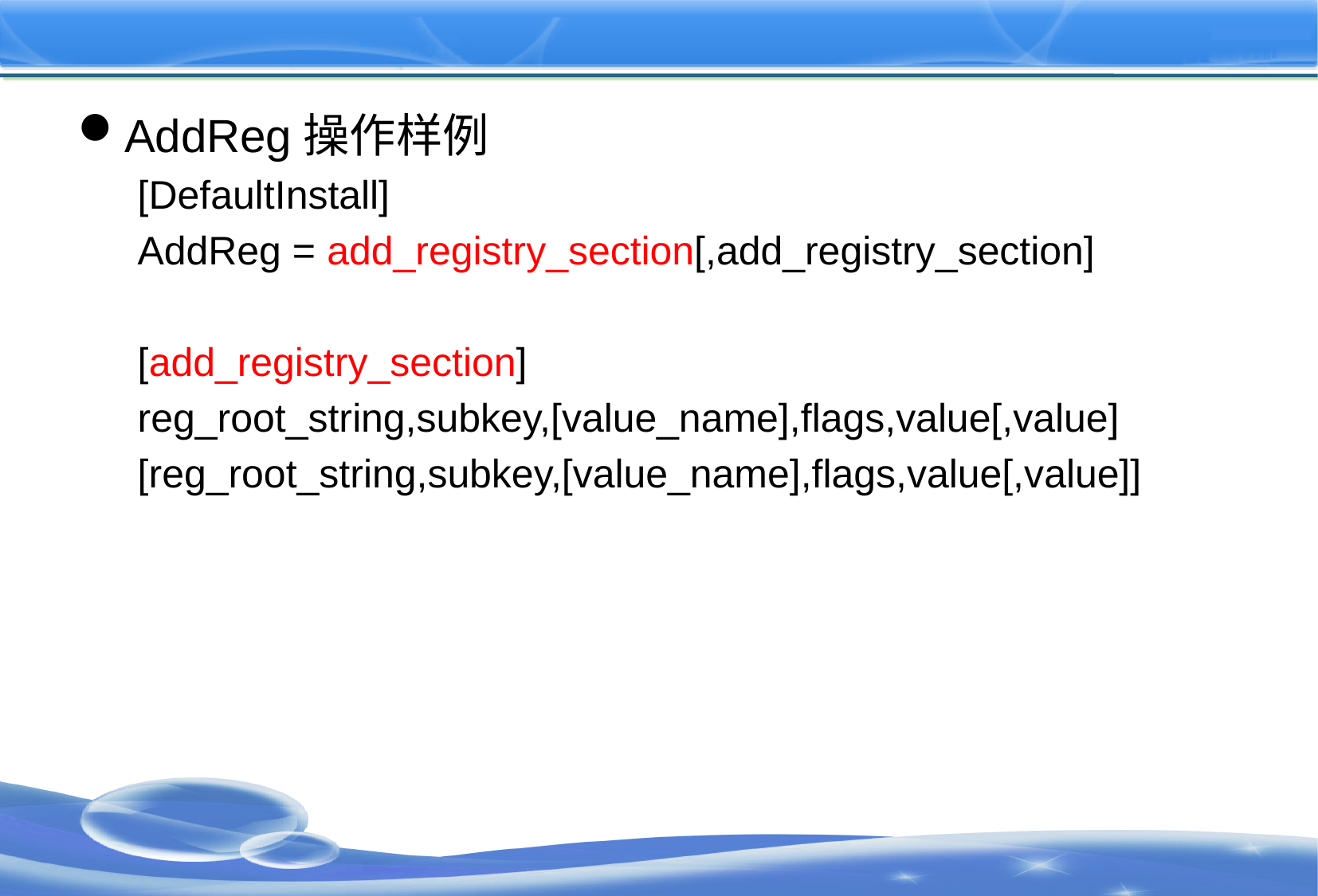

#
AddReg操作样例
[DefaultInstall]
AddReg = add_registry_section[,add_registry_section]

[add_registry_section]
reg_root_string,subkey,[value_name],flags,value[,value]
[reg_root_string,subkey,[value_name],flags,value[,value]]